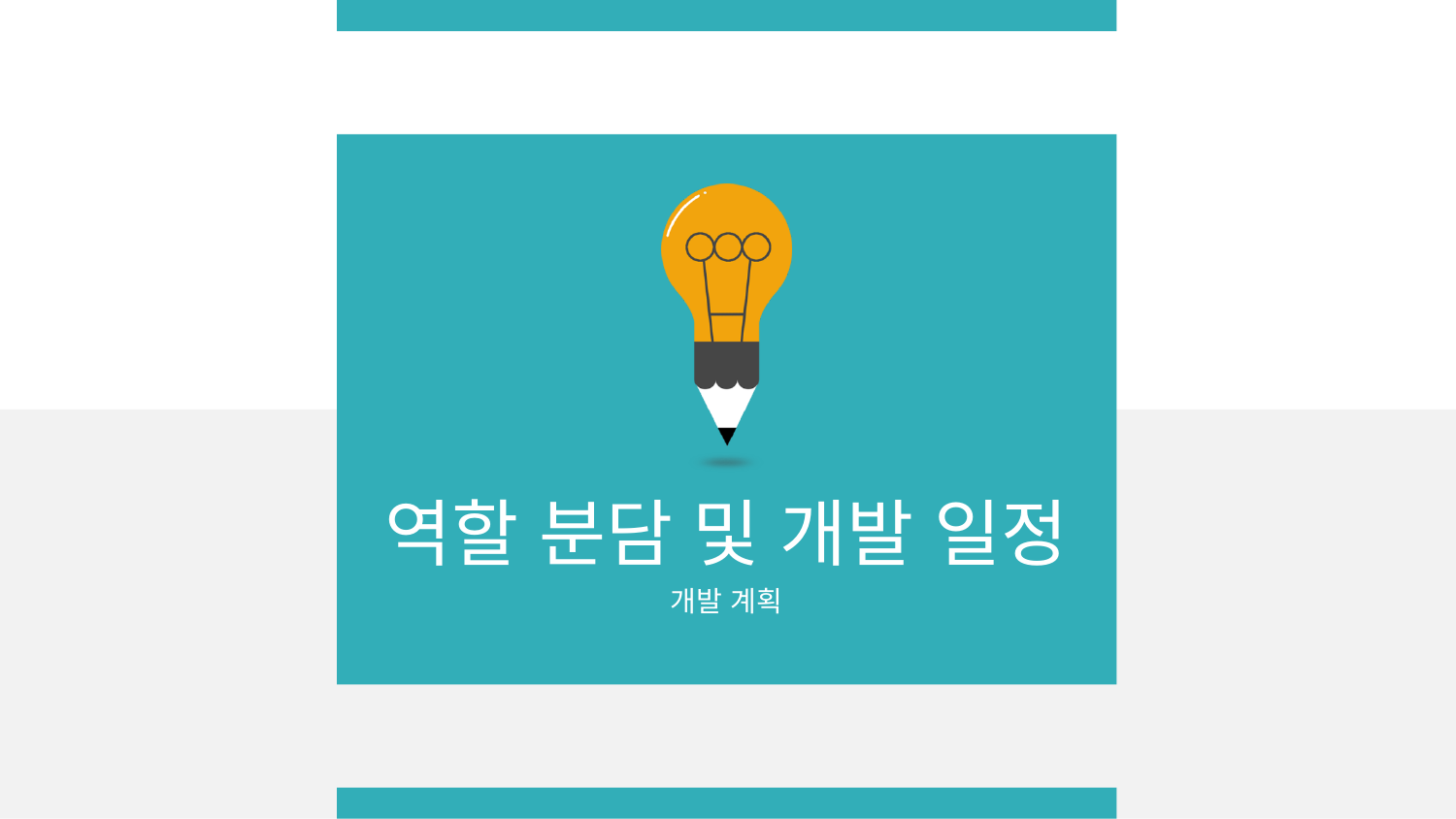

역할 분담 및 개발 일정
개발 계획